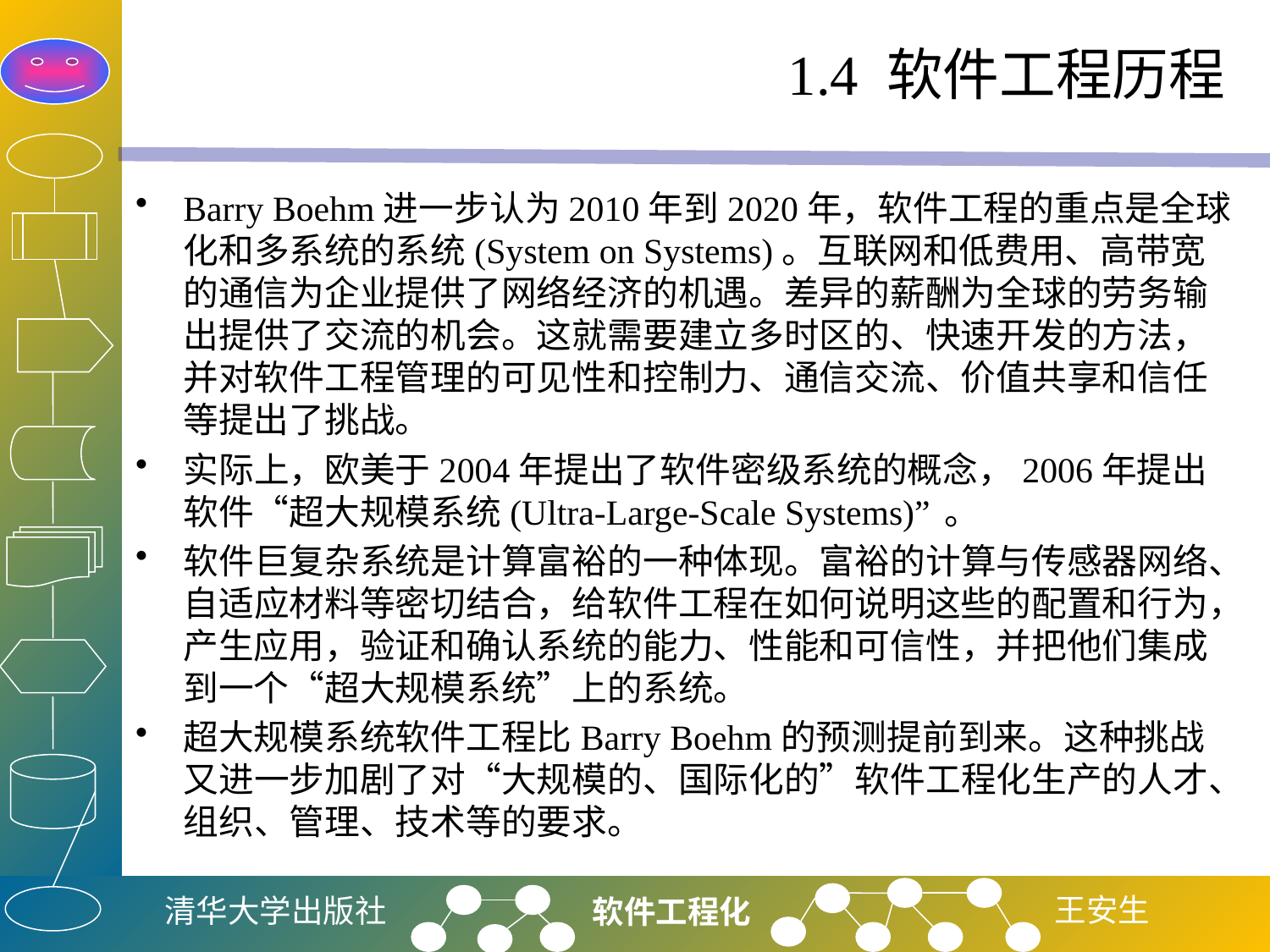

# 1.4 软件工程历程
Barry Boehm进一步认为2010年到2020年，软件工程的重点是全球化和多系统的系统(System on Systems)。互联网和低费用、高带宽的通信为企业提供了网络经济的机遇。差异的薪酬为全球的劳务输出提供了交流的机会。这就需要建立多时区的、快速开发的方法，并对软件工程管理的可见性和控制力、通信交流、价值共享和信任等提出了挑战。
实际上，欧美于2004年提出了软件密级系统的概念，2006年提出软件“超大规模系统(Ultra-Large-Scale Systems)” 。
软件巨复杂系统是计算富裕的一种体现。富裕的计算与传感器网络、自适应材料等密切结合，给软件工程在如何说明这些的配置和行为，产生应用，验证和确认系统的能力、性能和可信性，并把他们集成到一个“超大规模系统”上的系统。
超大规模系统软件工程比Barry Boehm的预测提前到来。这种挑战又进一步加剧了对“大规模的、国际化的”软件工程化生产的人才、组织、管理、技术等的要求。